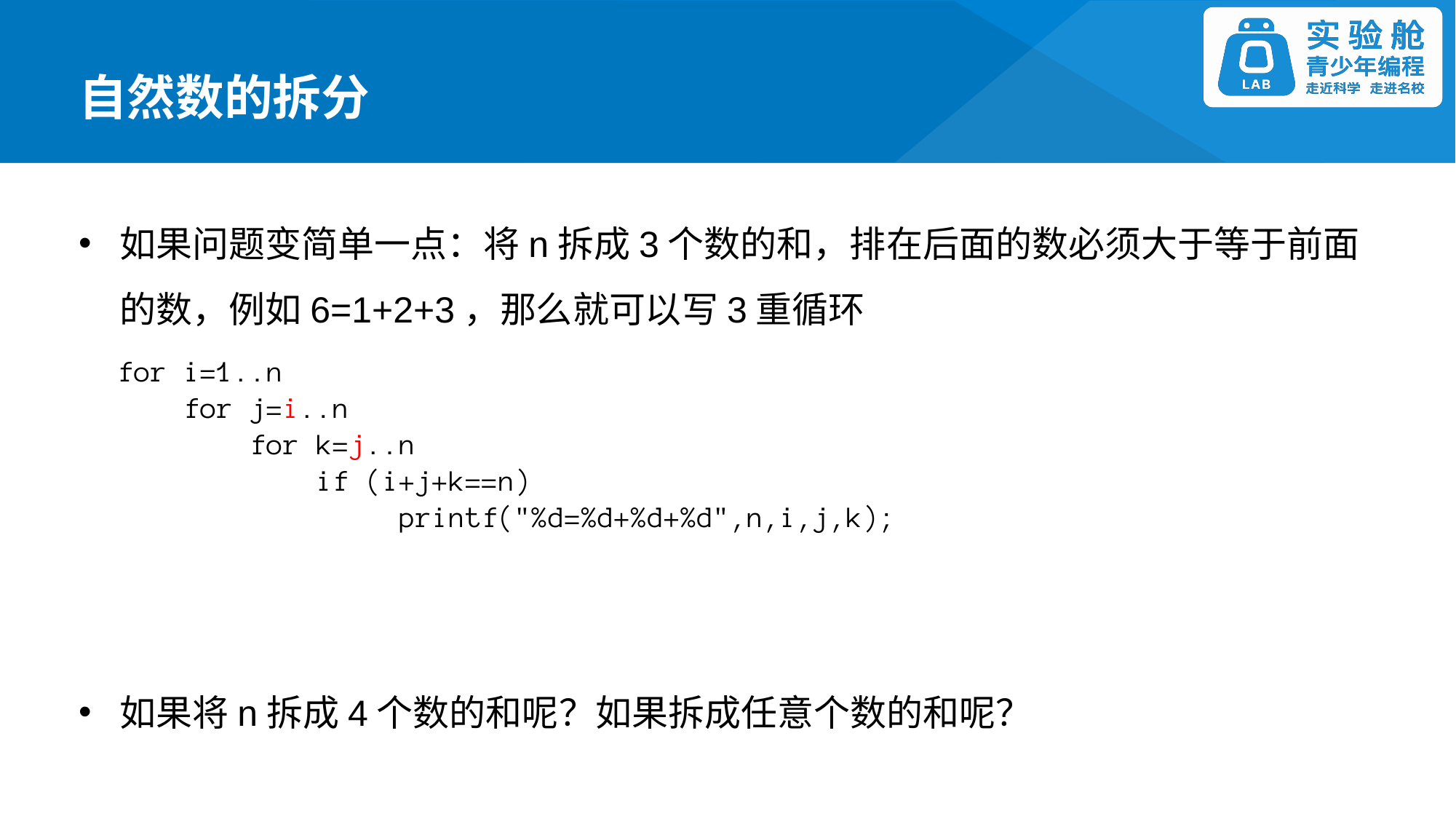

自然数的拆分
如果问题变简单一点：将n拆成3个数的和，排在后面的数必须大于等于前面的数，例如6=1+2+3，那么就可以写3重循环

如果将n拆成4个数的和呢？如果拆成任意个数的和呢？
for i=1..n
    for j=i..n
        for k=j..n
            if (i+j+k==n)
                 printf("%d=%d+%d+%d",n,i,j,k);